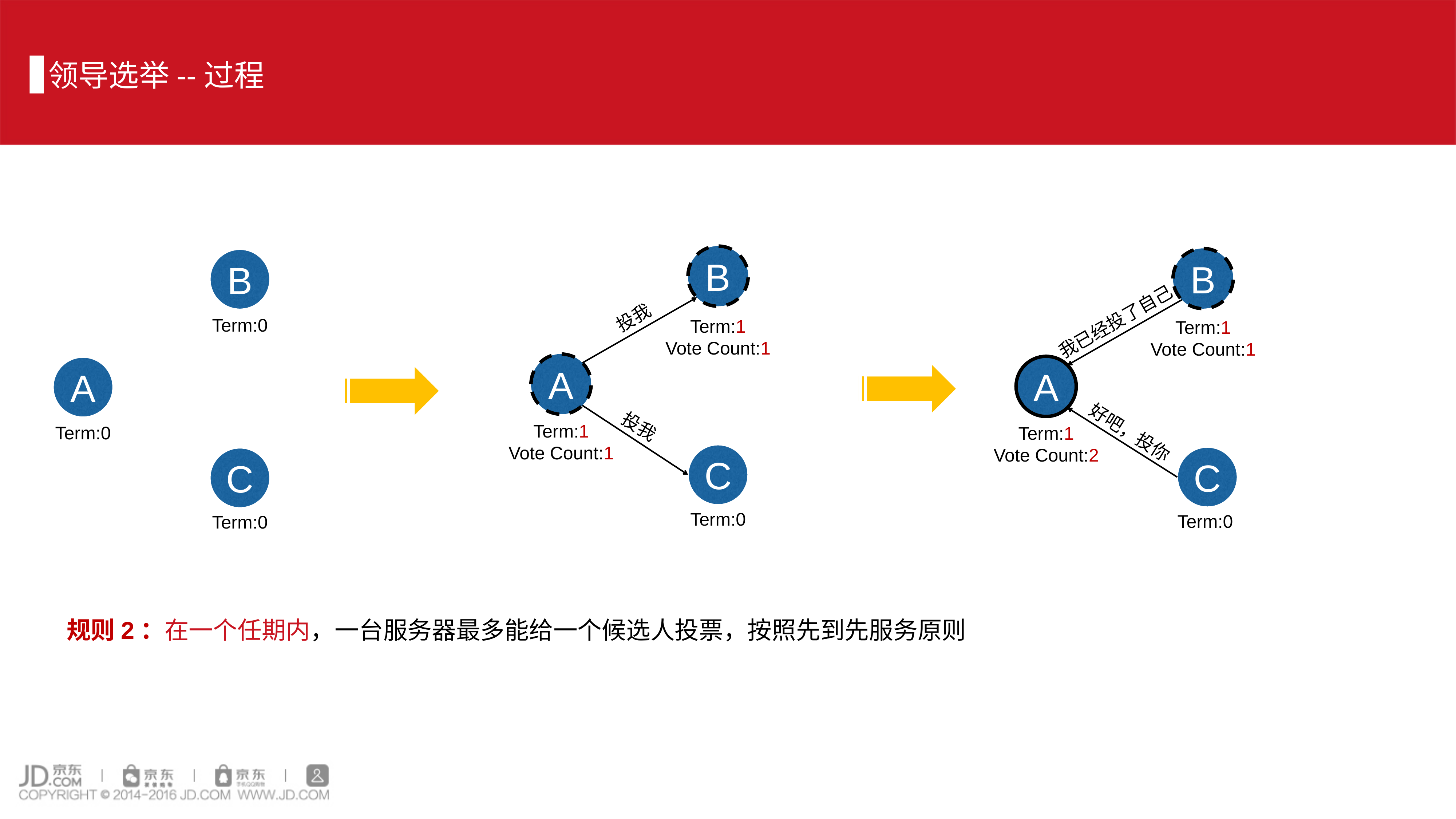

领导选举--过程

B
B
B
投我
我已经投了自己
Term:0
Term:1
Vote Count:1
Term:1
Vote Count:1

A
A
A

投我
Term:1
Vote Count:1
好吧，投你
Term:0
Term:1
Vote Count:2

C
C
C
Term:0
Term:0
Term:0
规则2：在一个任期内，一台服务器最多能给一个候选人投票，按照先到先服务原则